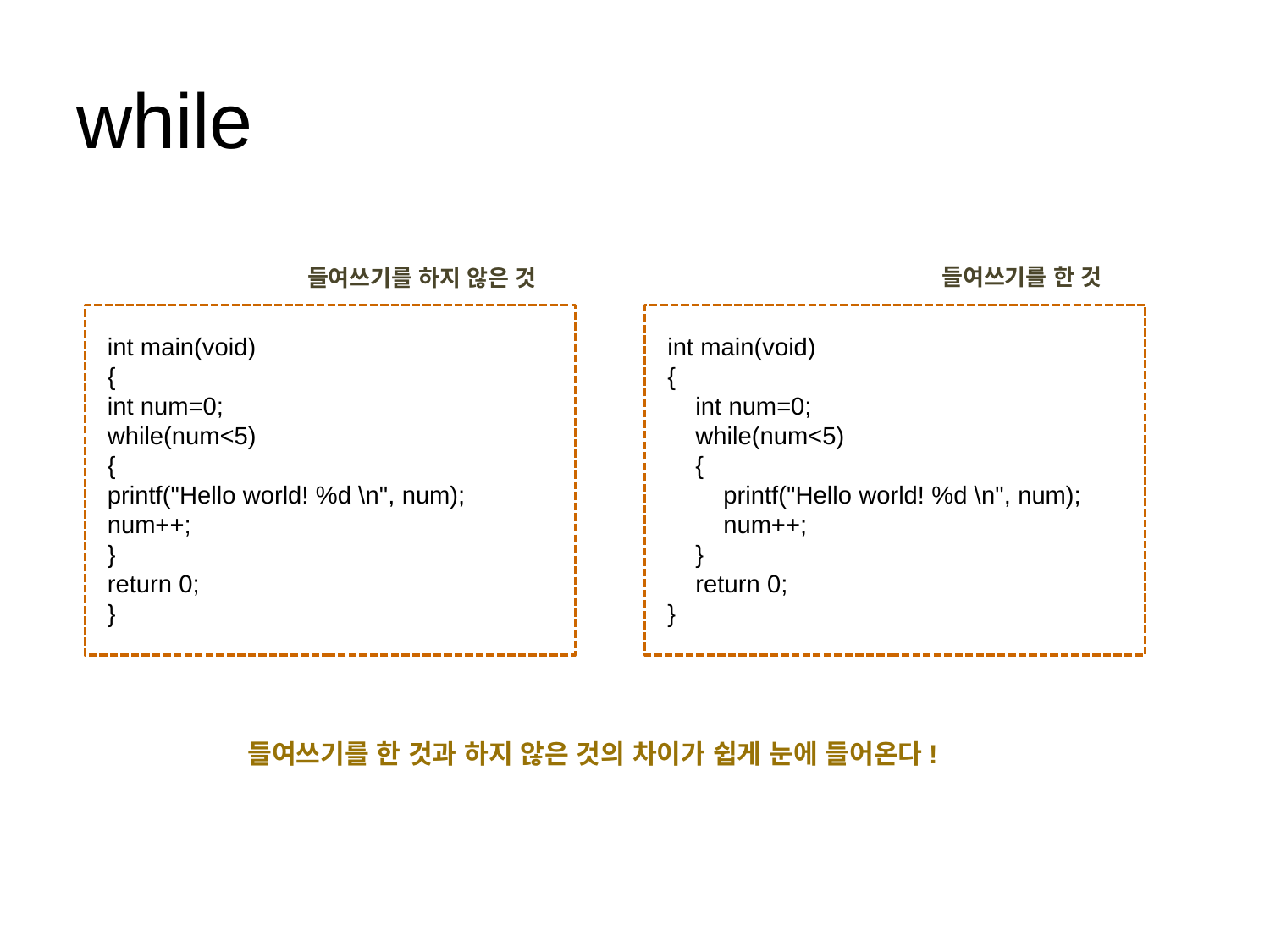

# while
들여쓰기를 한 것
들여쓰기를 하지 않은 것

int main(void)
{
int num=0;
while(num<5)
{
printf("Hello world! %d \n", num);
num++;
}
return 0;
}
int main(void)
{
    int num=0;
    while(num<5)
    {
        printf("Hello world! %d \n", num);
        num++;
    }
    return 0;
}
들여쓰기를 한 것과 하지 않은 것의 차이가 쉽게 눈에 들어온다!